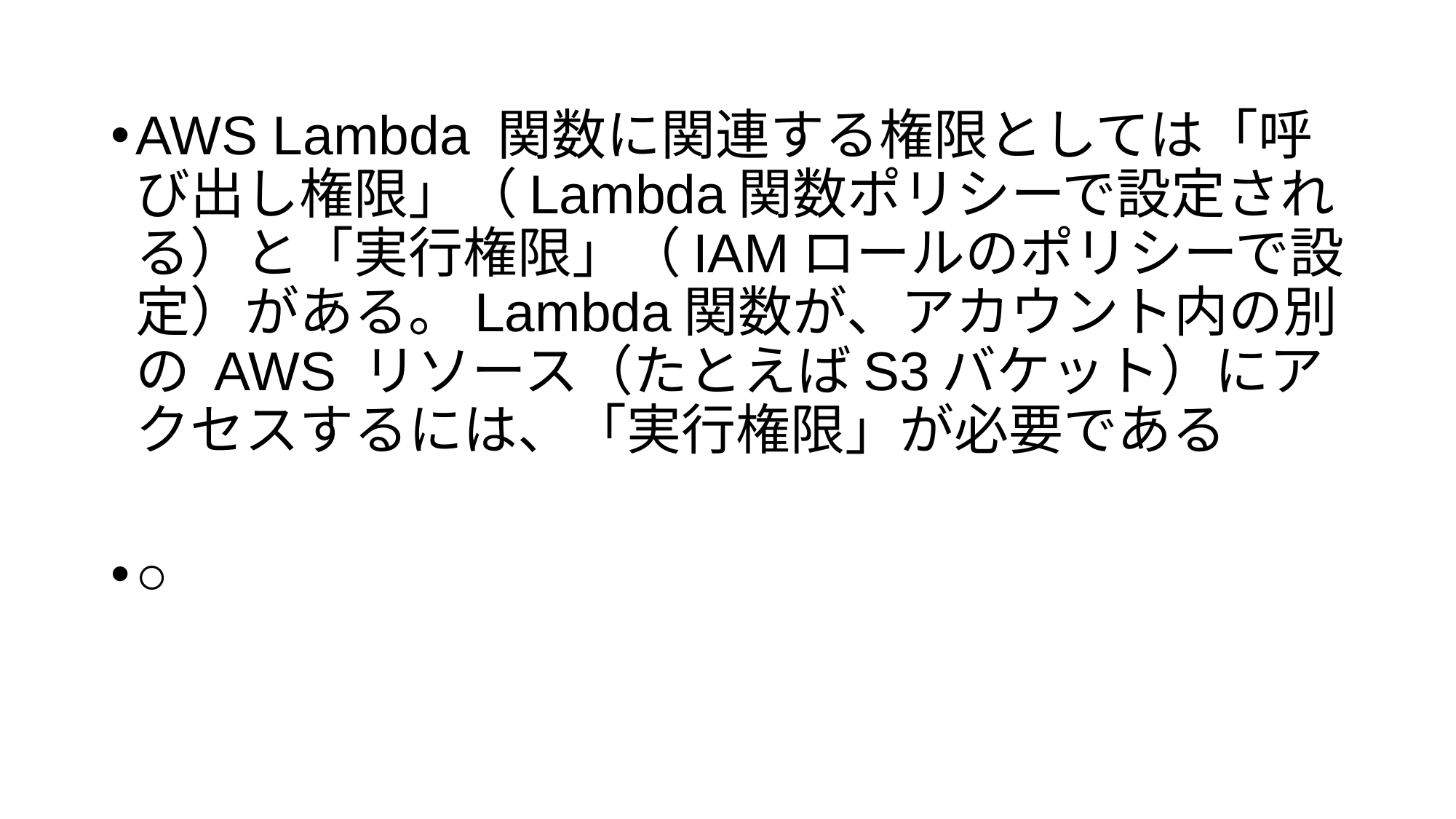

AWS Lambda 関数に関連する権限としては「呼び出し権限」（Lambda関数ポリシーで設定される）と「実行権限」（IAMロールのポリシーで設定）がある。Lambda関数が、アカウント内の別の AWS リソース（たとえばS3バケット）にアクセスするには、「実行権限」が必要である

○